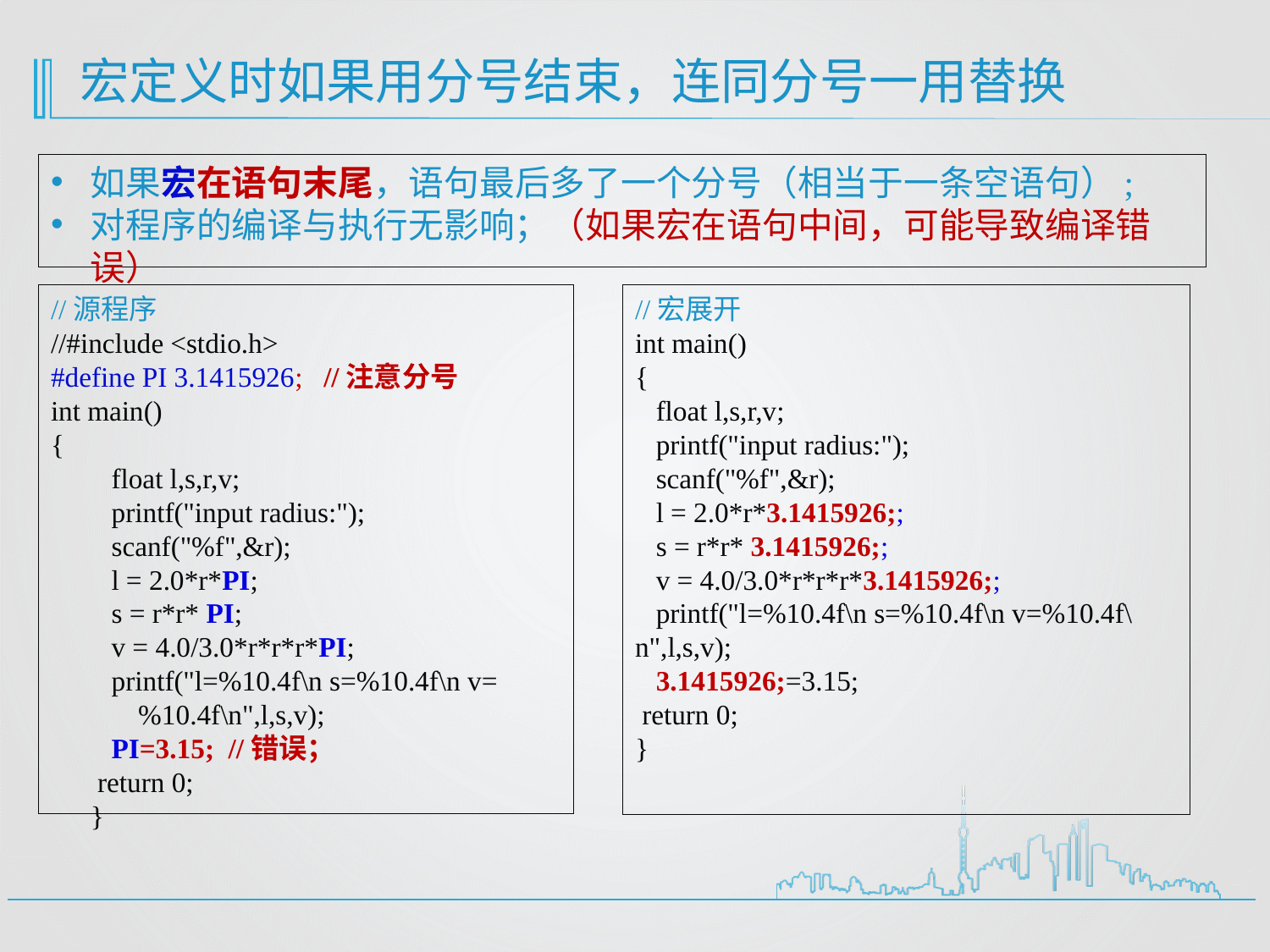

# 宏定义时如果用分号结束，连同分号一用替换
如果宏在语句末尾，语句最后多了一个分号（相当于一条空语句）;
对程序的编译与执行无影响；（如果宏在语句中间，可能导致编译错误）
//源程序
//#include <stdio.h>
#define PI 3.1415926;   //注意分号
int main()
{
   float l,s,r,v;
   printf("input radius:");
   scanf("%f",&r);
   l = 2.0*r*PI;
   s = r*r* PI;
   v = 4.0/3.0*r*r*r*PI;
   printf("l=%10.4f\n s=%10.4f\n v=%10.4f\n",l,s,v);
   PI=3.15;  //错误；
 return 0;
}
//宏展开
int main()
{
   float l,s,r,v;
   printf("input radius:");
   scanf("%f",&r);
   l = 2.0*r*3.1415926;;
   s = r*r* 3.1415926;;
   v = 4.0/3.0*r*r*r*3.1415926;;
   printf("l=%10.4f\n s=%10.4f\n v=%10.4f\n",l,s,v);
   3.1415926;=3.15;
 return 0;
}